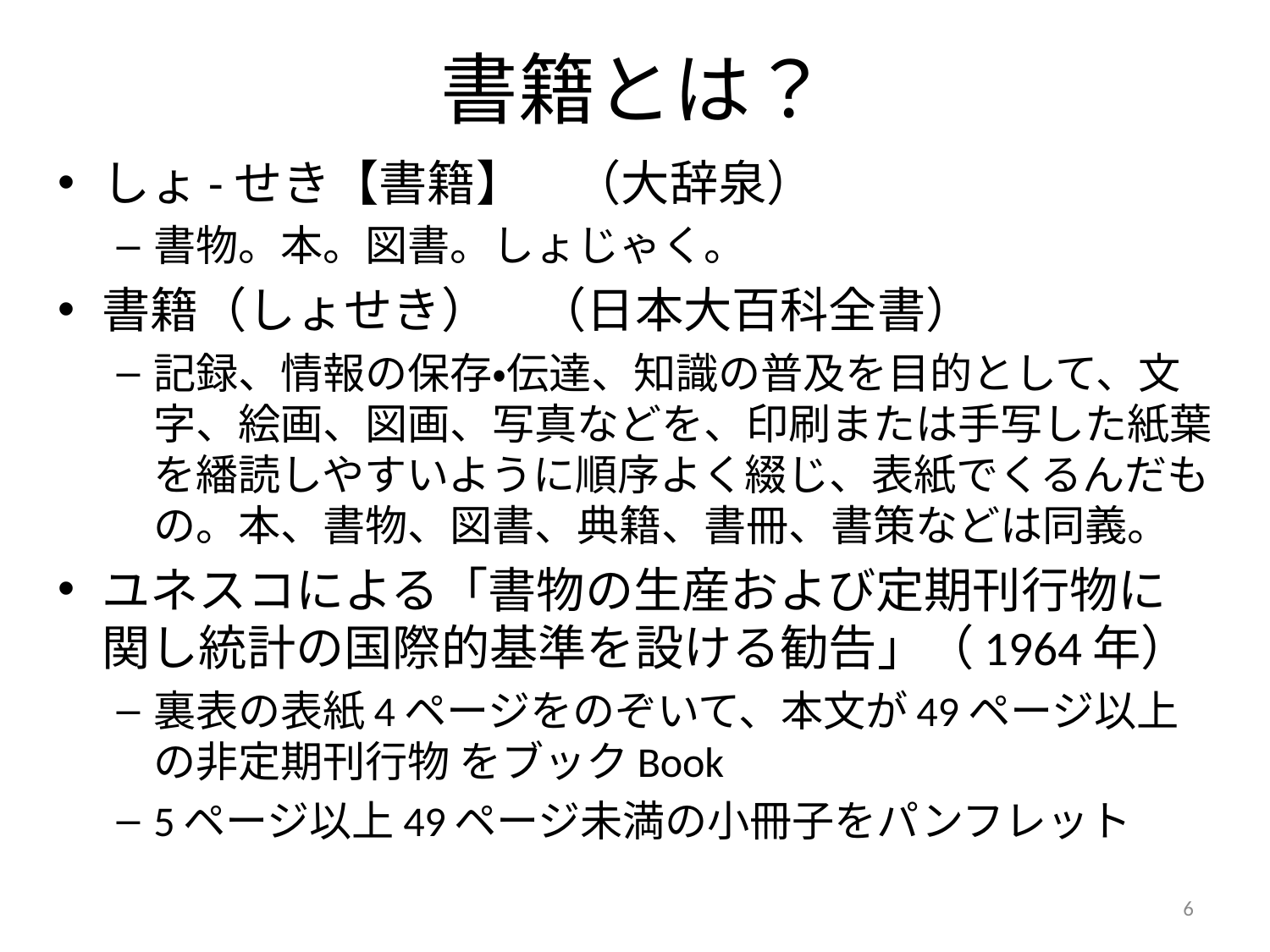

# 書籍とは？
しょ-せき【書籍】　（大辞泉）
書物。本。図書。しょじゃく。
書籍（しょせき）　（日本大百科全書）
記録、情報の保存・伝達、知識の普及を目的として、文字、絵画、図画、写真などを、印刷または手写した紙葉を繙読しやすいように順序よく綴じ、表紙でくるんだもの。本、書物、図書、典籍、書冊、書策などは同義。
ユネスコによる「書物の生産および定期刊行物に関し統計の国際的基準を設ける勧告」（1964年）
裏表の表紙4ページをのぞいて、本文が49ページ以上の非定期刊行物 をブックBook
5ページ以上49ページ未満の小冊子をパンフレット
6